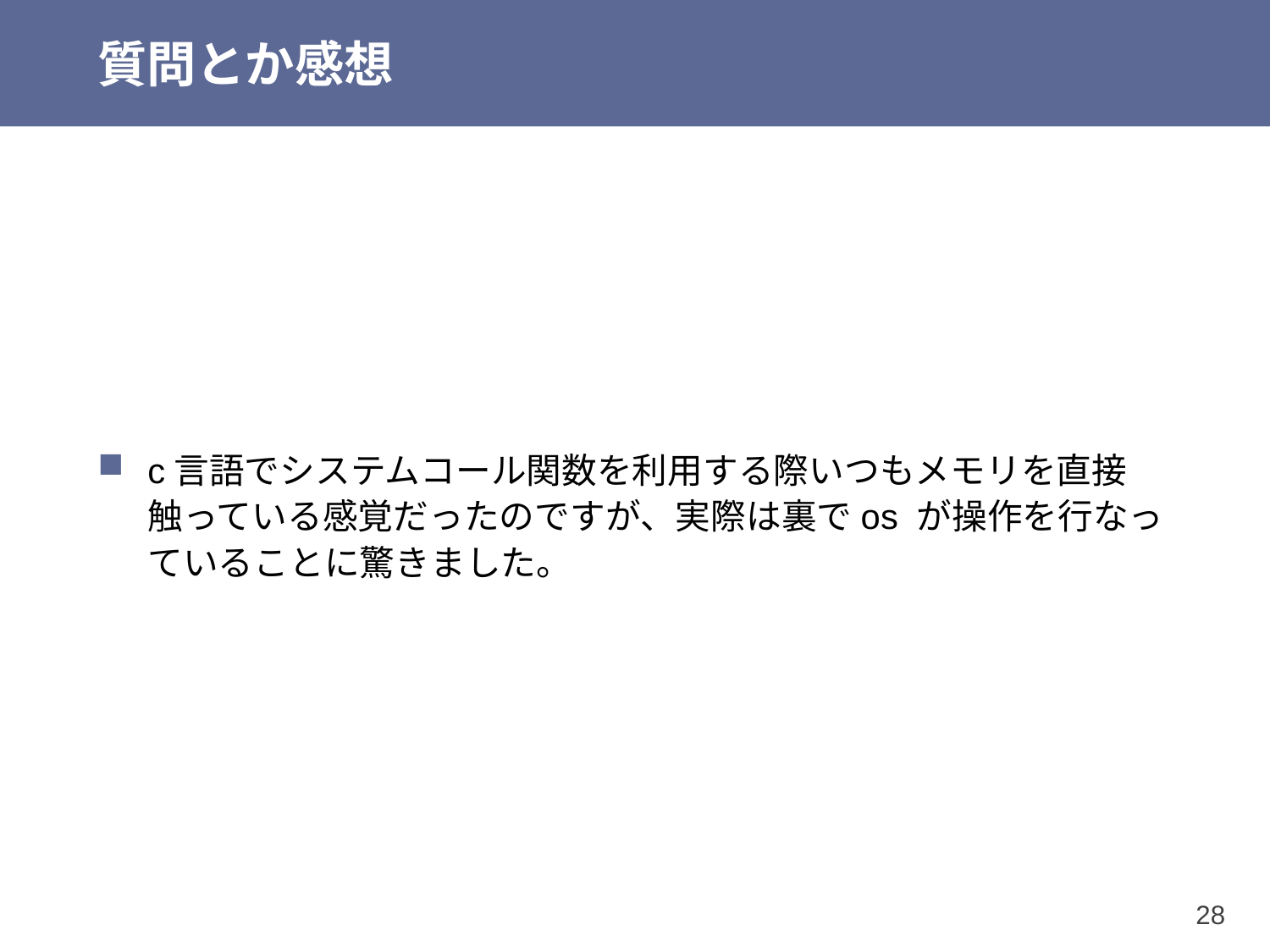

# 質問とか感想
c言語でシステムコール関数を利用する際いつもメモリを直接触っている感覚だったのですが、実際は裏でos が操作を行なっていることに驚きました。